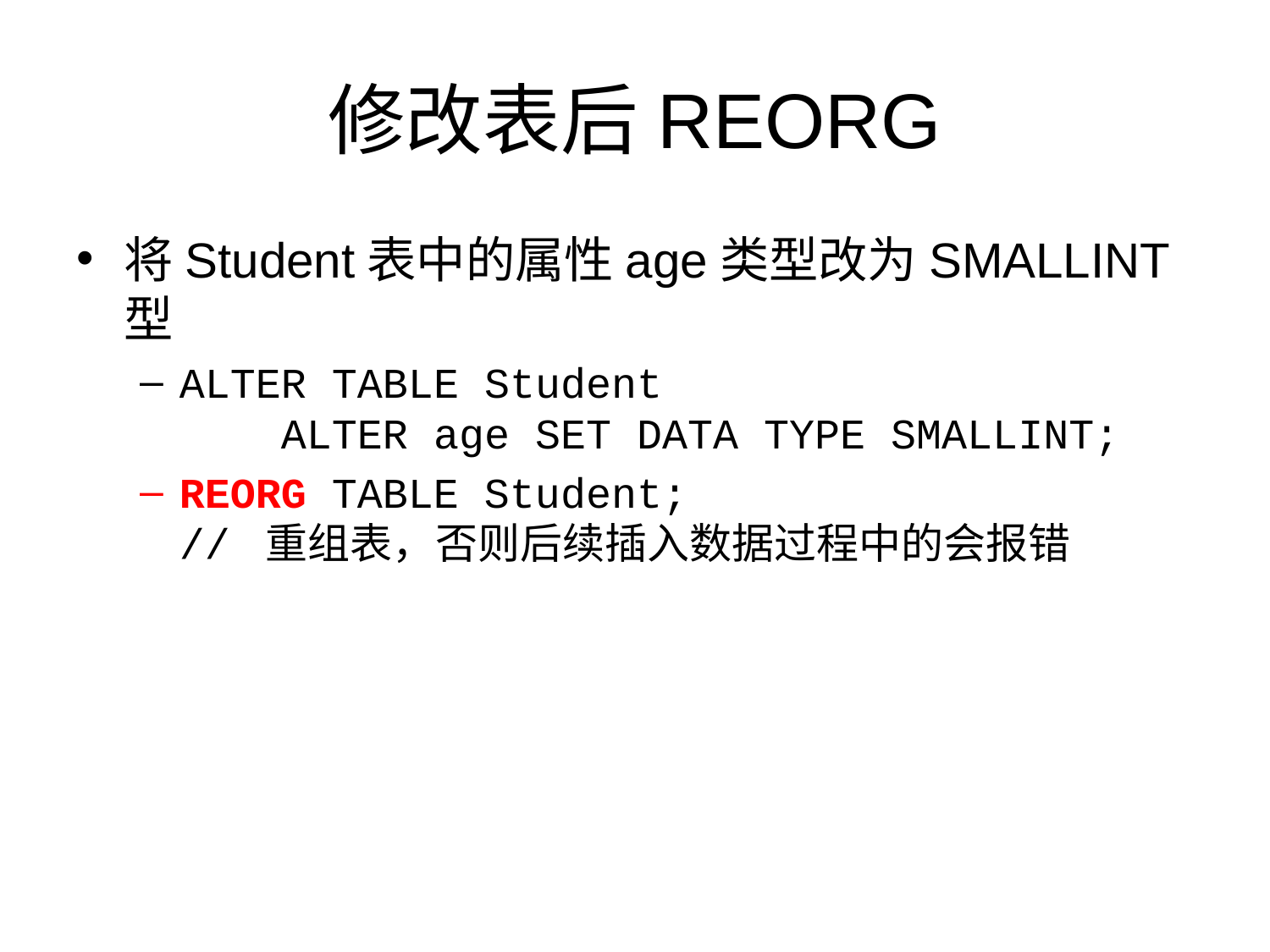

# 修改表后REORG
将Student表中的属性age类型改为SMALLINT型
ALTER TABLE Student
    ALTER age SET DATA TYPE SMALLINT;
REORG TABLE Student;
// 重组表，否则后续插入数据过程中的会报错